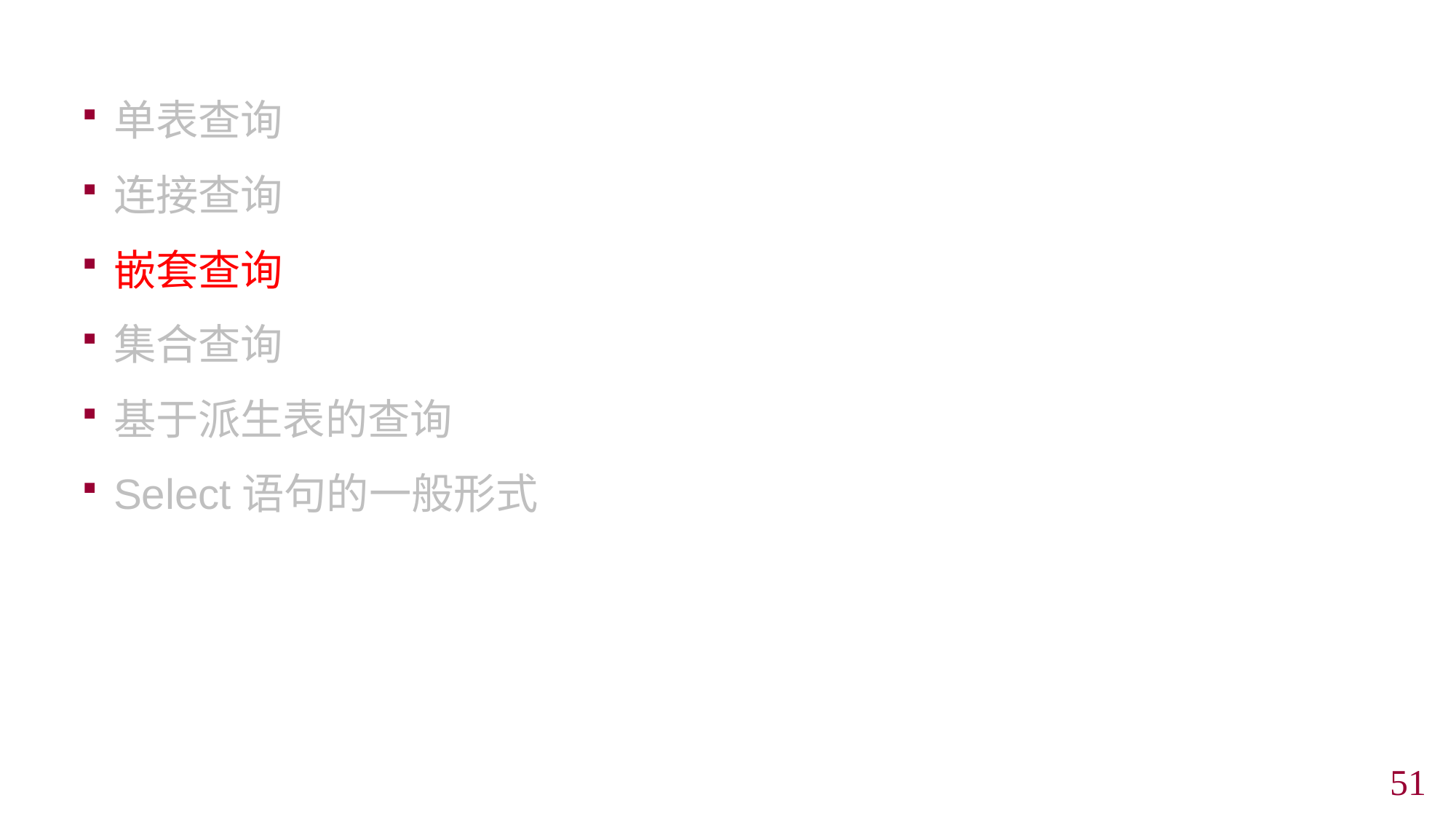

单表查询
连接查询
嵌套查询
集合查询
基于派生表的查询
Select语句的一般形式

51